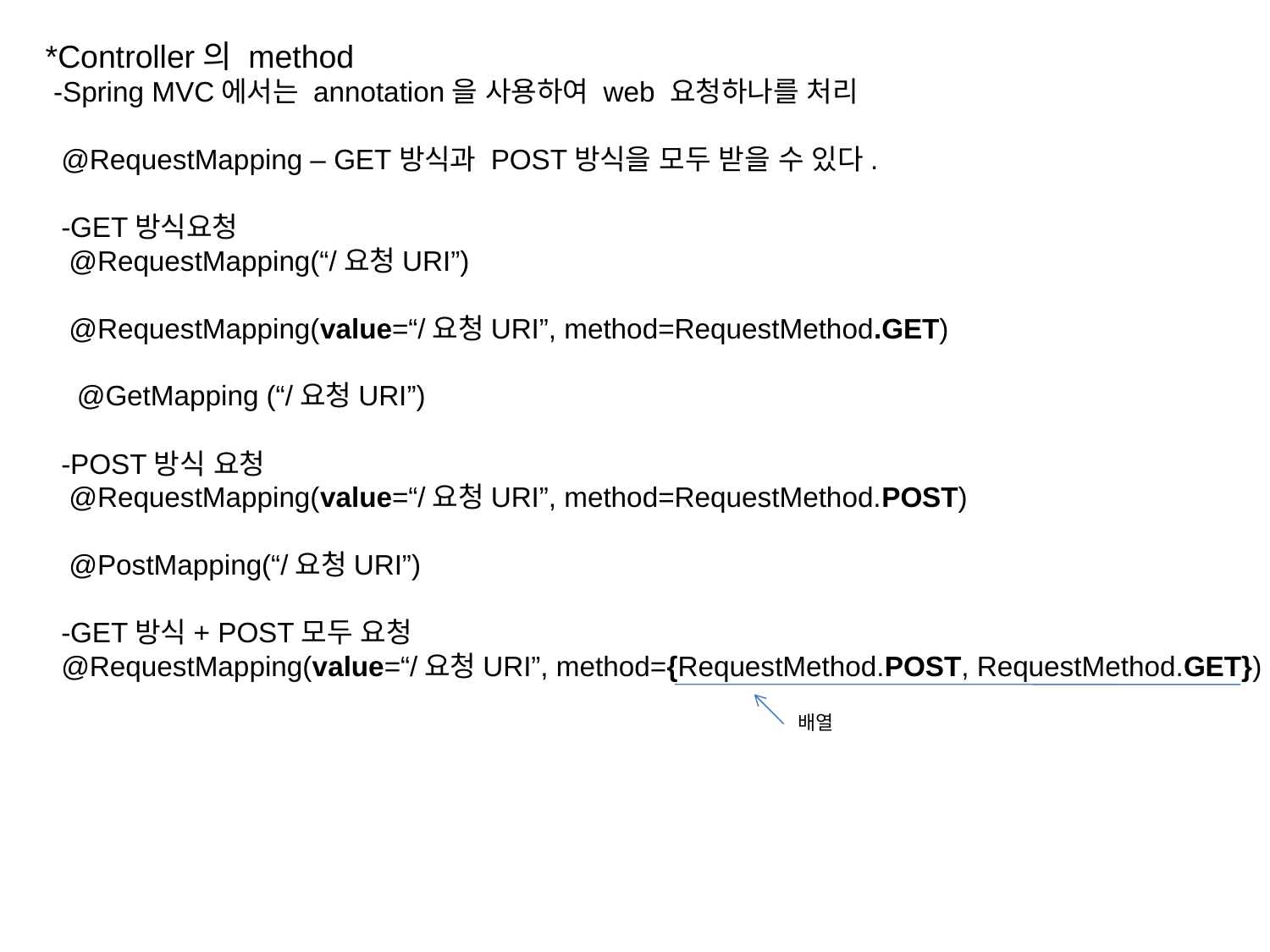

*Controller의 method
 -Spring MVC에서는 annotation을 사용하여 web 요청하나를 처리

  @RequestMapping – GET방식과 POST방식을 모두 받을 수 있다.

  -GET방식요청
   @RequestMapping(“/요청URI”)

   @RequestMapping(value=“/요청URI”, method=RequestMethod.GET)

    @GetMapping (“/요청URI”)

  -POST방식 요청
   @RequestMapping(value=“/요청URI”, method=RequestMethod.POST)

   @PostMapping(“/요청URI”)

  -GET방식+ POST모두 요청
  @RequestMapping(value=“/요청URI”, method={RequestMethod.POST, RequestMethod.GET})

배열